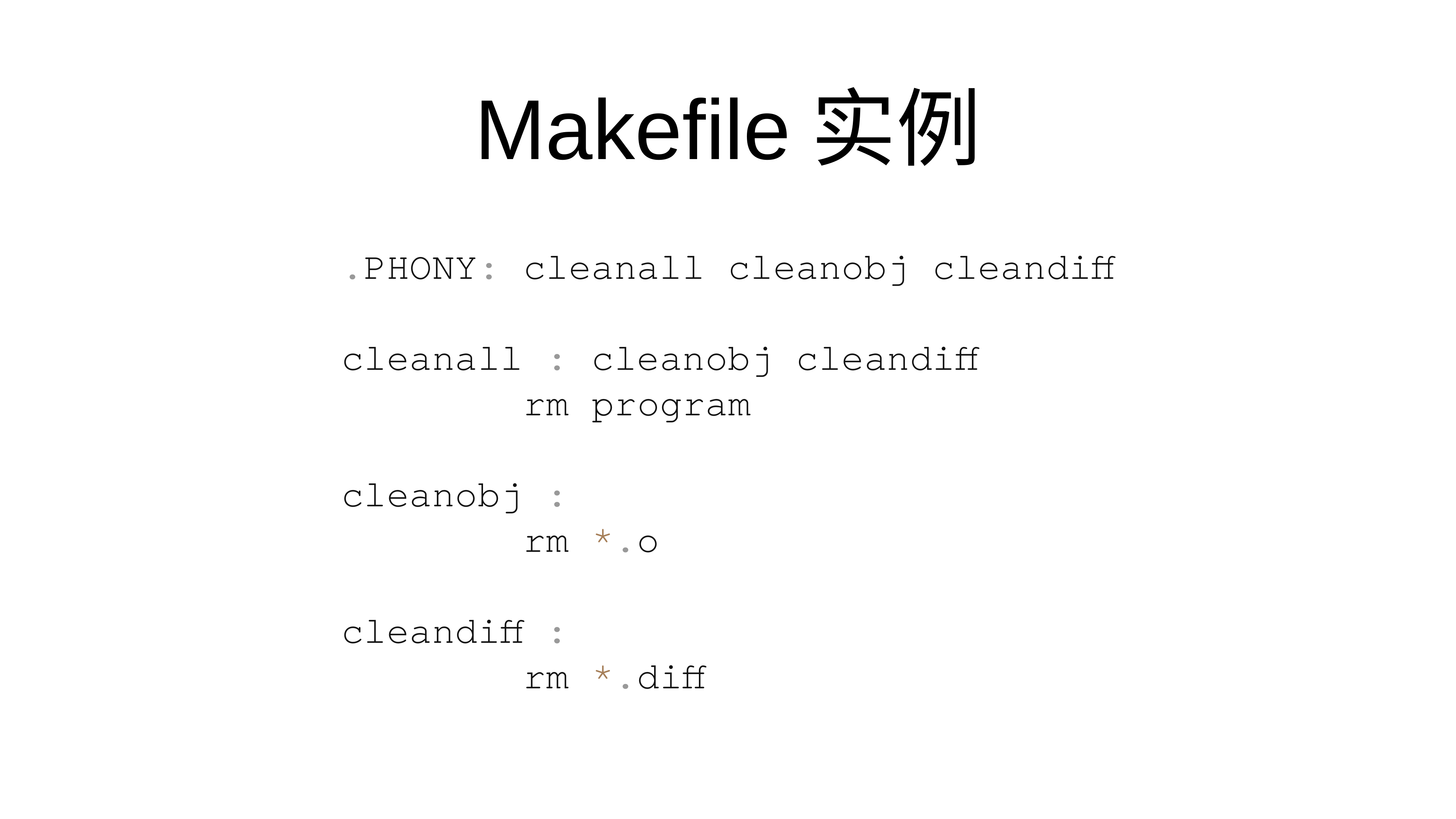

# Makefile实例
.PHONY: cleanall cleanobj cleandiff

cleanall : cleanobj cleandiff
        rm program

cleanobj :
        rm *.o

cleandiff :
        rm *.diff